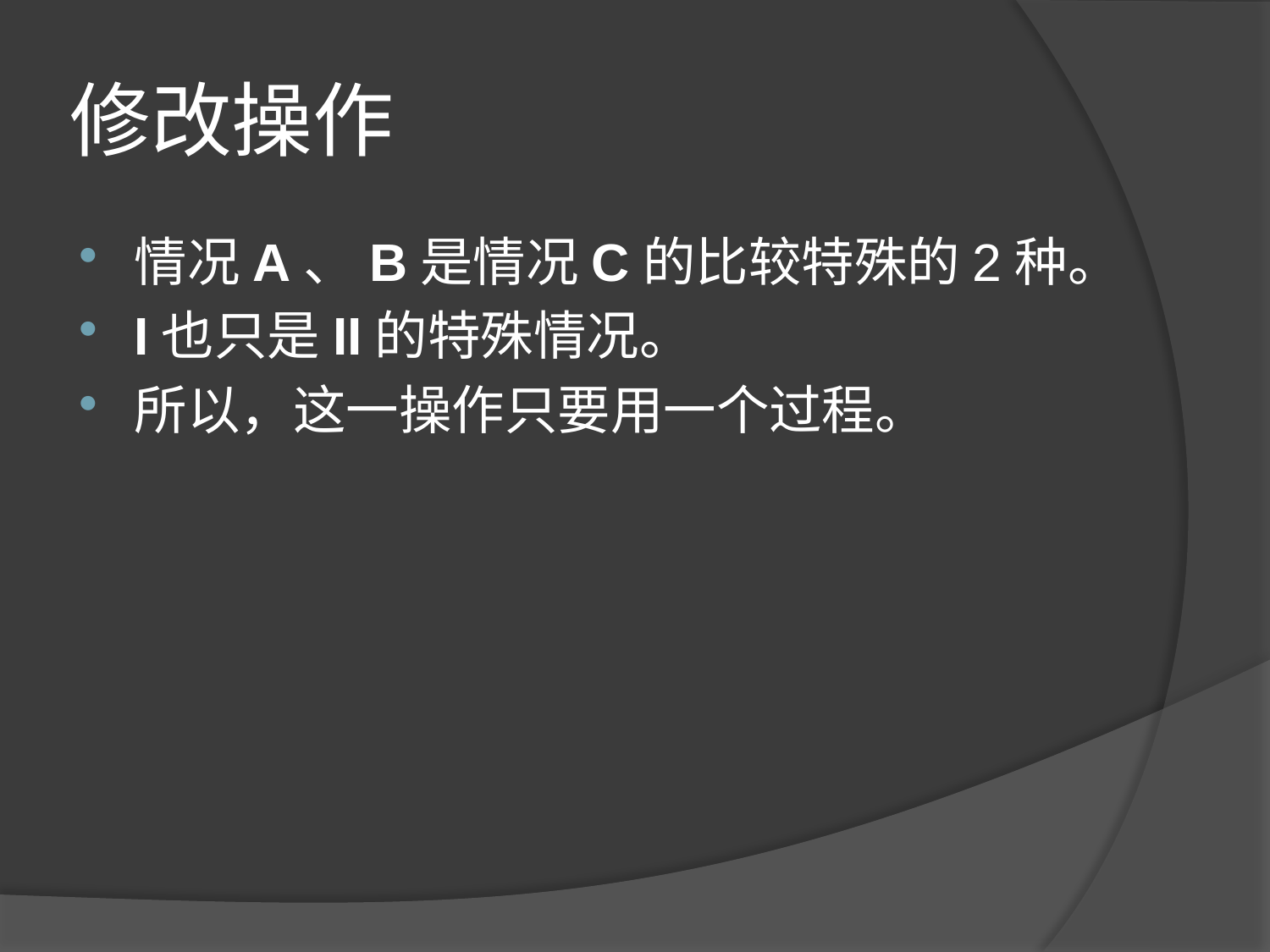

# 修改操作
情况A、B是情况C的比较特殊的2种。
I也只是II的特殊情况。
所以，这一操作只要用一个过程。